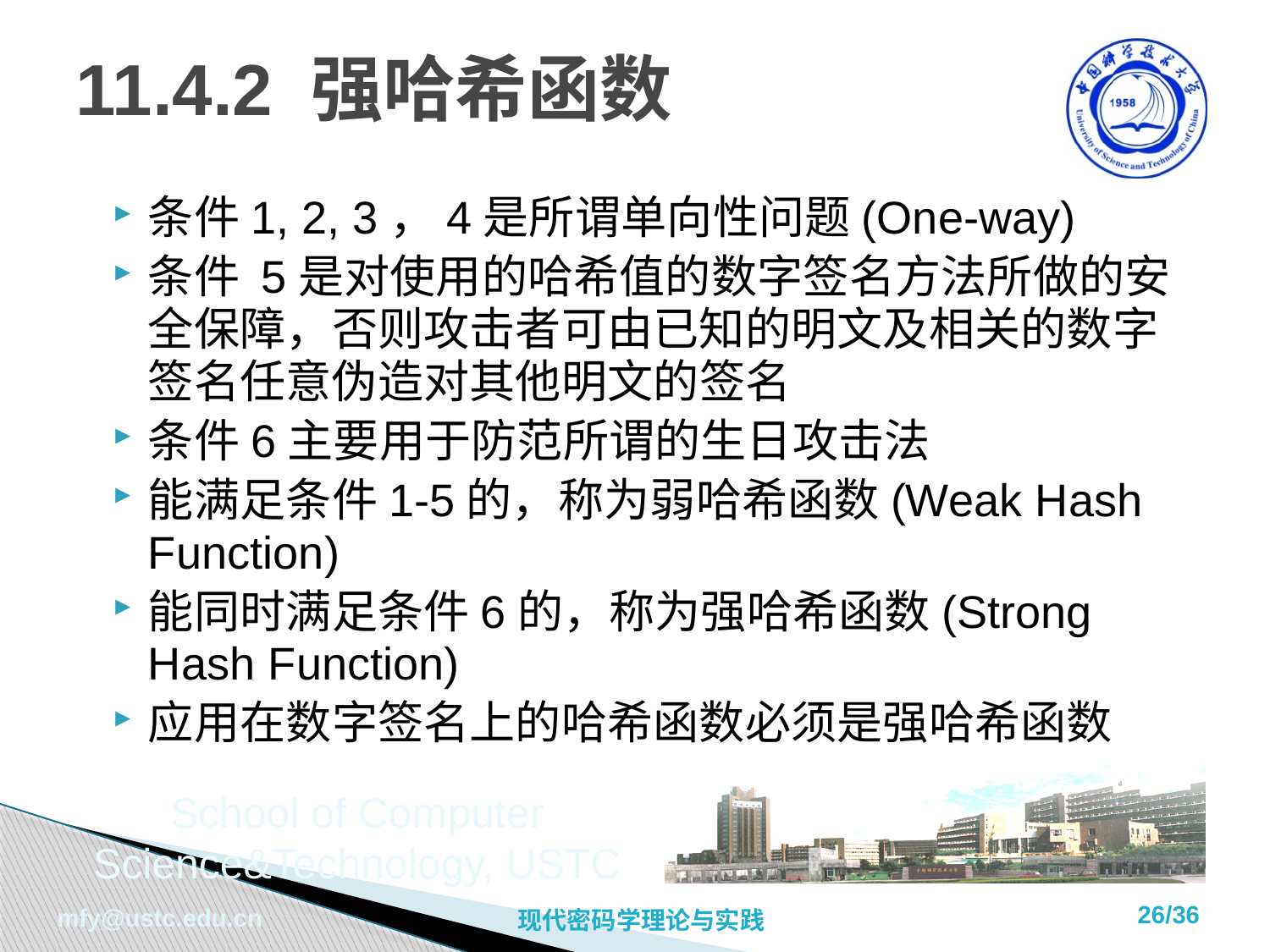

# 11.4.2 强哈希函数
条件1, 2, 3，4是所谓单向性问题(One-way)
条件 5是对使用的哈希值的数字签名方法所做的安全保障，否则攻击者可由已知的明文及相关的数字签名任意伪造对其他明文的签名
条件6主要用于防范所谓的生日攻击法
能满足条件1-5的，称为弱哈希函数(Weak Hash Function)
能同时满足条件6的，称为强哈希函数(Strong Hash Function)
应用在数字签名上的哈希函数必须是强哈希函数